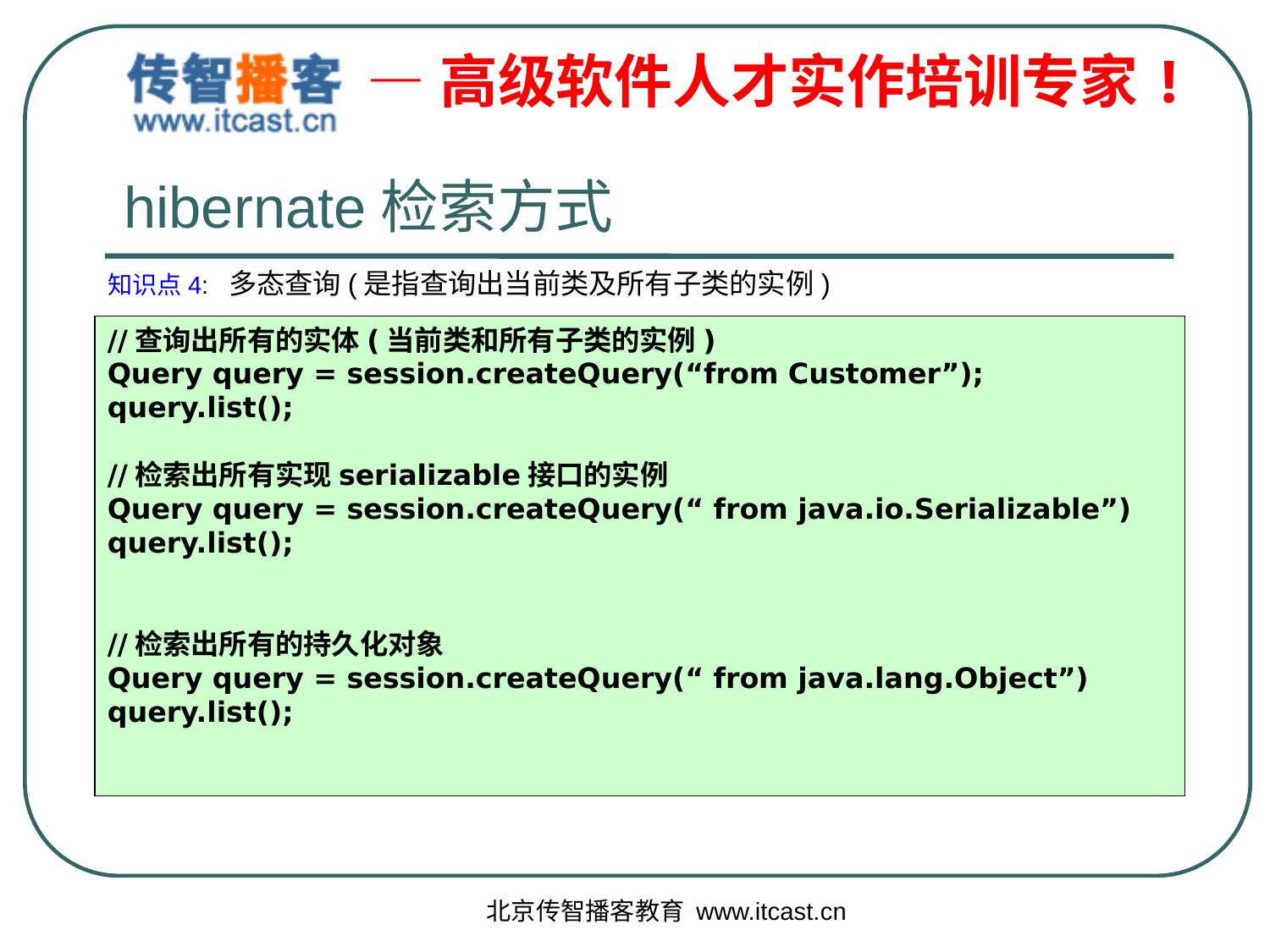

# hibernate检索方式
知识点4:  多态查询(是指查询出当前类及所有子类的实例)
//查询出所有的实体(当前类和所有子类的实例)
Query query = session.createQuery(“from Customer”);
query.list();

//检索出所有实现serializable接口的实例
Query query = session.createQuery(“ from java.io.Serializable”)
query.list();

//检索出所有的持久化对象
Query query = session.createQuery(“ from java.lang.Object”)
query.list();

北京传智播客教育 www.itcast.cn